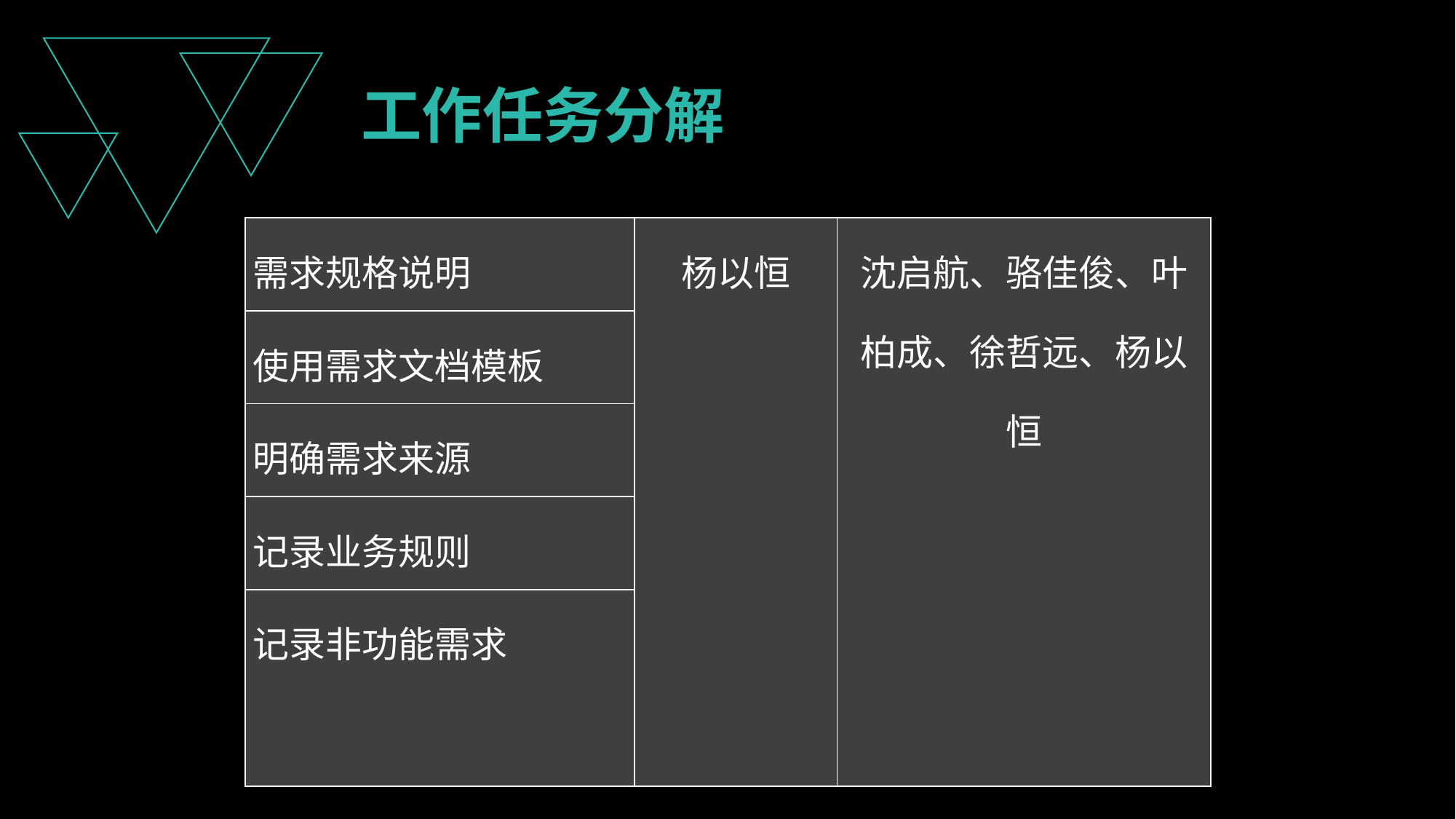

工作任务分解

| 需求规格说明 | 杨以恒 | 沈启航、骆佳俊、叶柏成、徐哲远、杨以恒 |
| --- | --- | --- |
| 使用需求文档模板 |  |  |
| 明确需求来源 |  |  |
| 记录业务规则 |  |  |
| 记录非功能需求 |  |  |